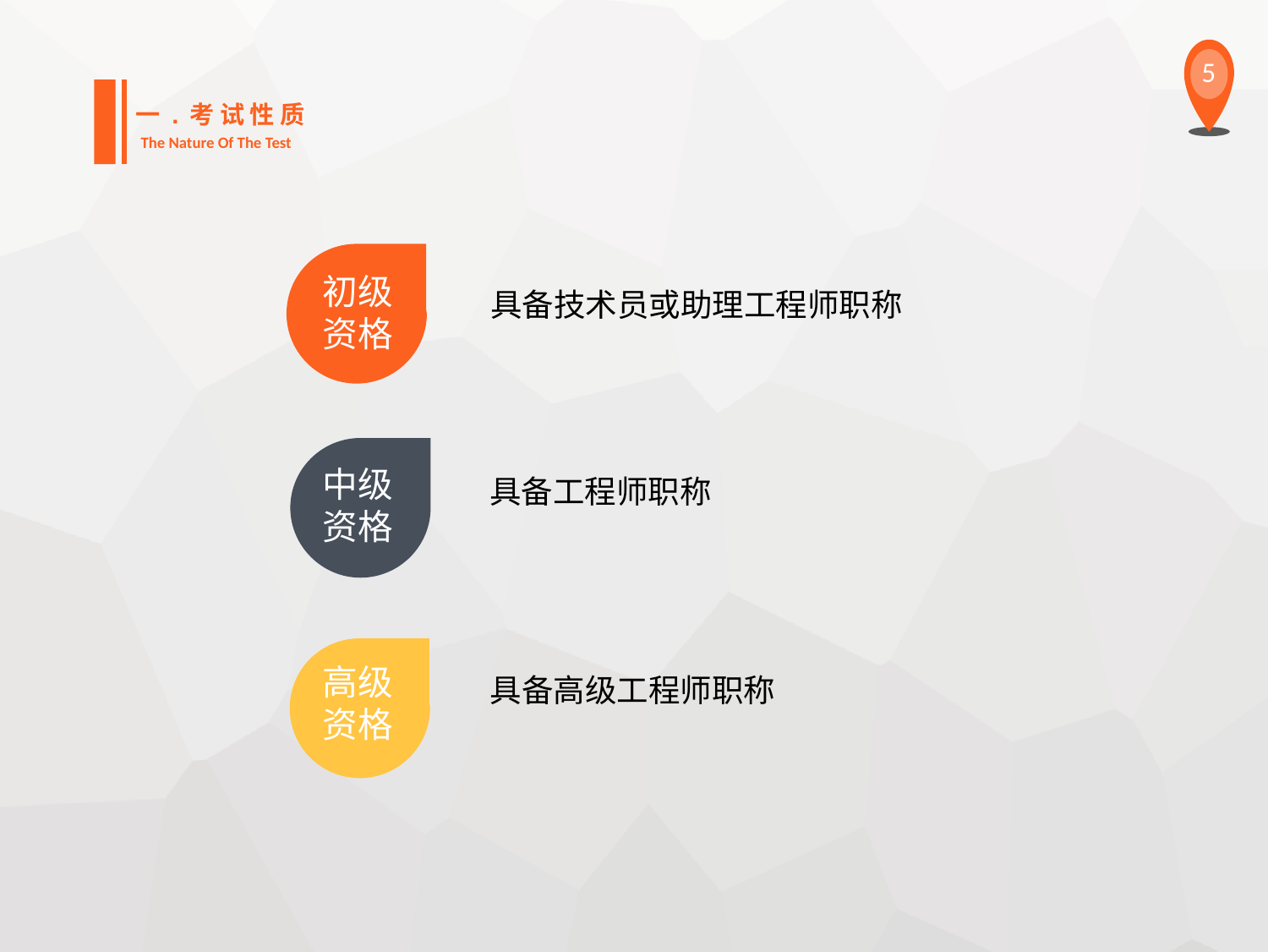

5

一.考试性质
The Nature Of The Test

初级资格
具备技术员或助理工程师职称

中级资格
具备工程师职称

高级资格
具备高级工程师职称